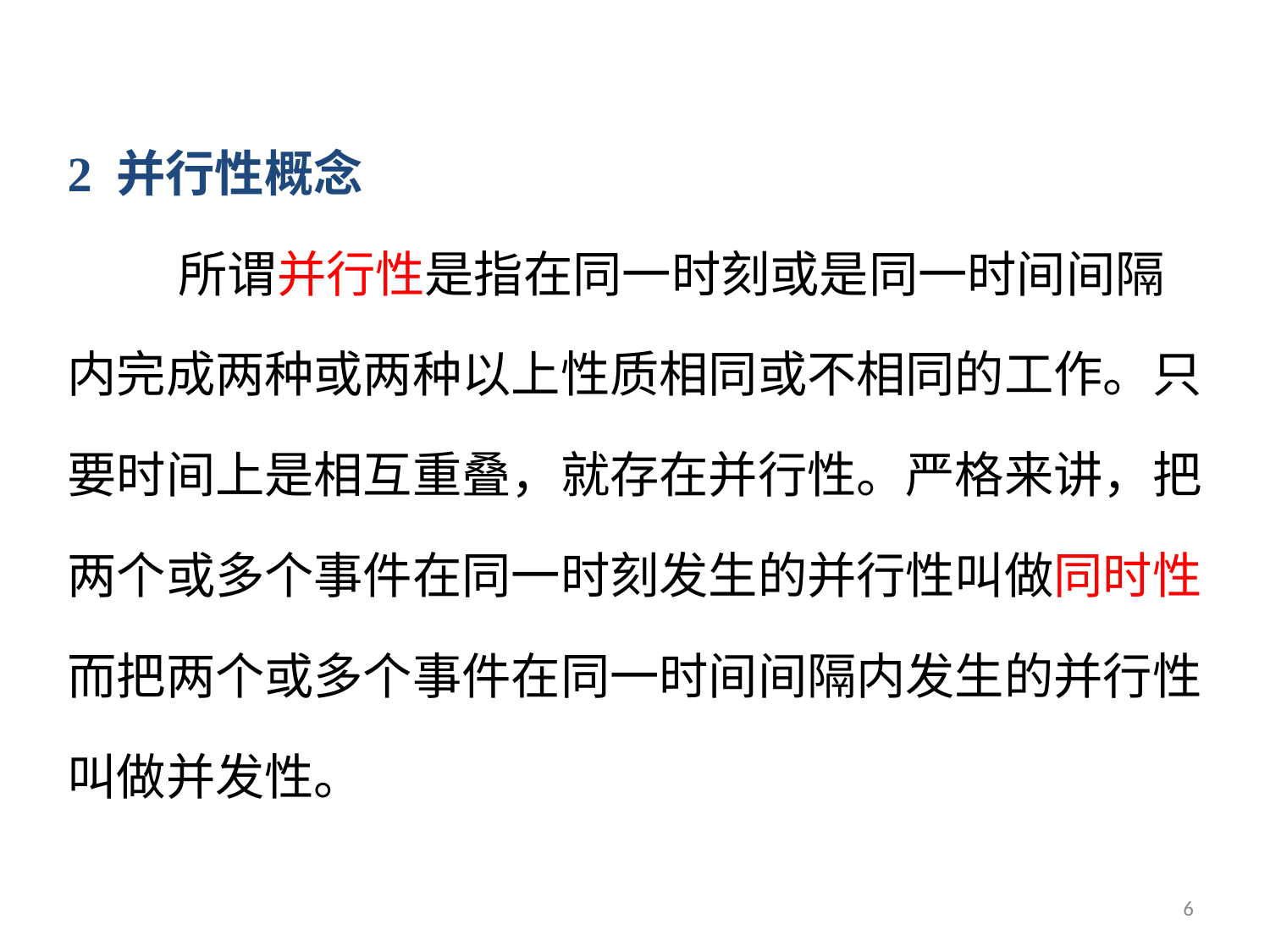

2 并行性概念
         所谓并行性是指在同一时刻或是同一时间间隔内完成两种或两种以上性质相同或不相同的工作。只要时间上是相互重叠，就存在并行性。严格来讲，把两个或多个事件在同一时刻发生的并行性叫做同时性而把两个或多个事件在同一时间间隔内发生的并行性叫做并发性。
6